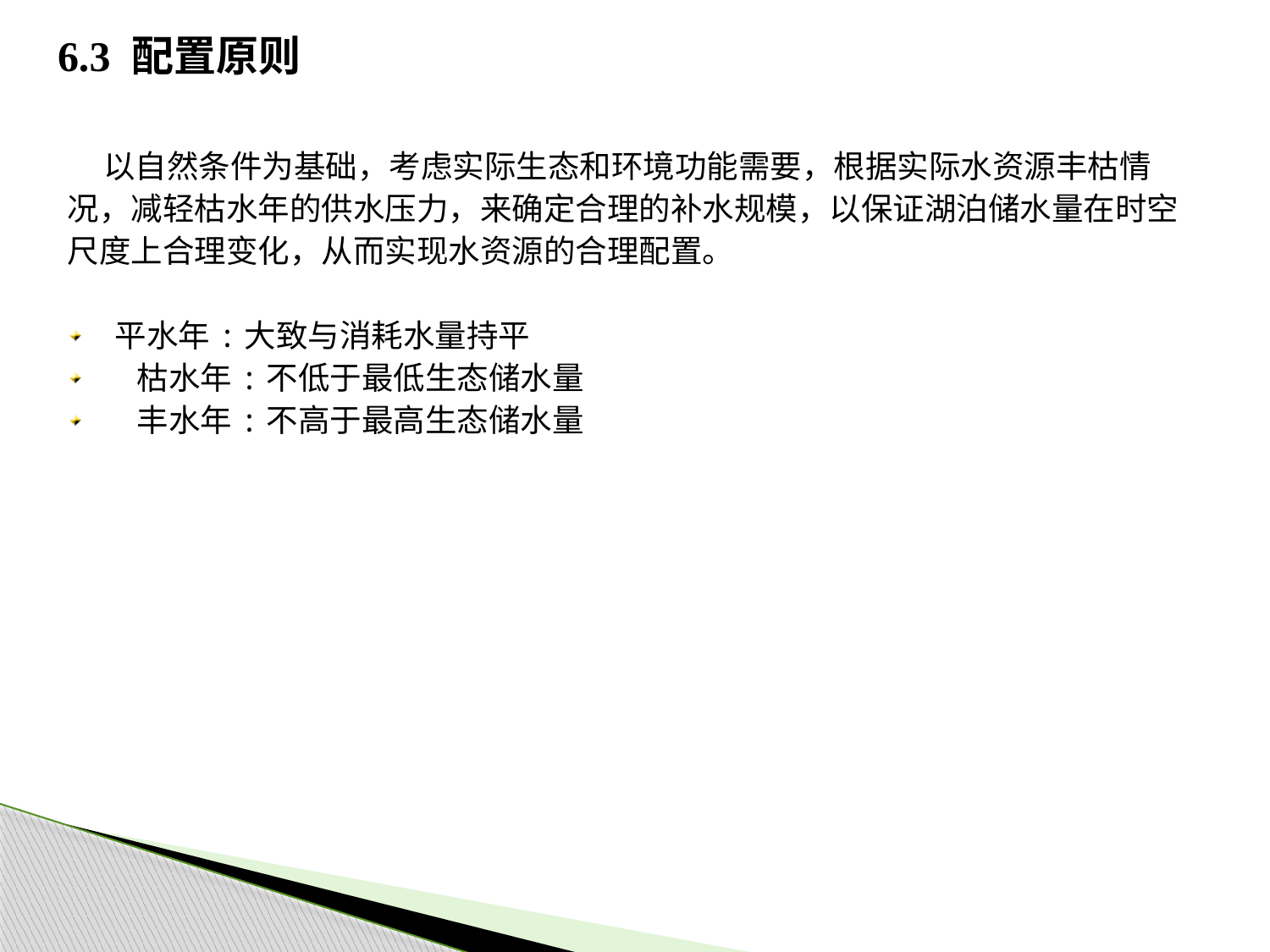

# 6.3 配置原则
    以自然条件为基础，考虑实际生态和环境功能需要，根据实际水资源丰枯情况，减轻枯水年的供水压力，来确定合理的补水规模，以保证湖泊储水量在时空尺度上合理变化，从而实现水资源的合理配置。

平水年:大致与消耗水量持平
  枯水年:不低于最低生态储水量
  丰水年:不高于最高生态储水量